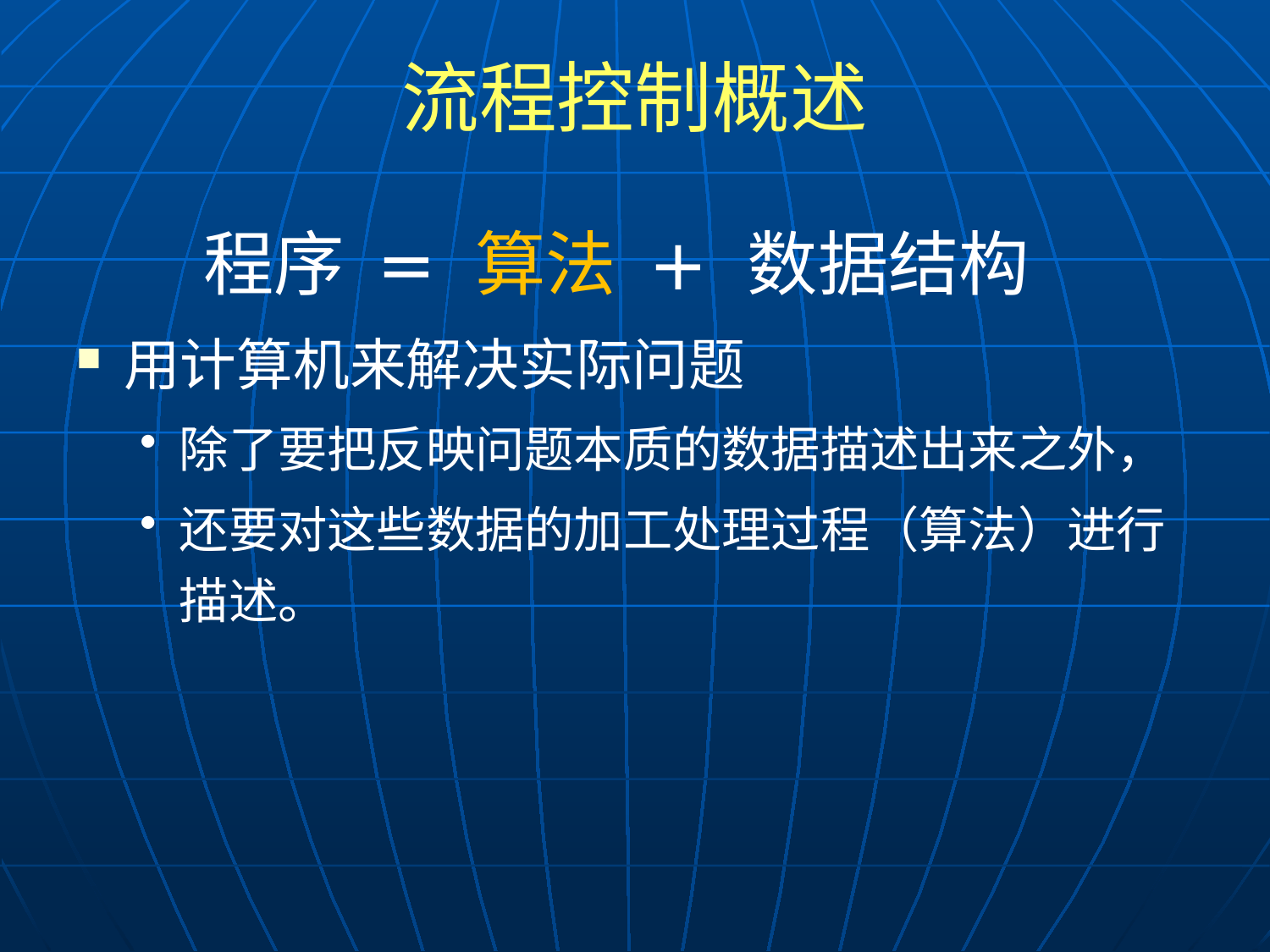

# 流程控制概述
	程序 = 算法 + 数据结构
用计算机来解决实际问题
除了要把反映问题本质的数据描述出来之外，
还要对这些数据的加工处理过程（算法）进行描述。